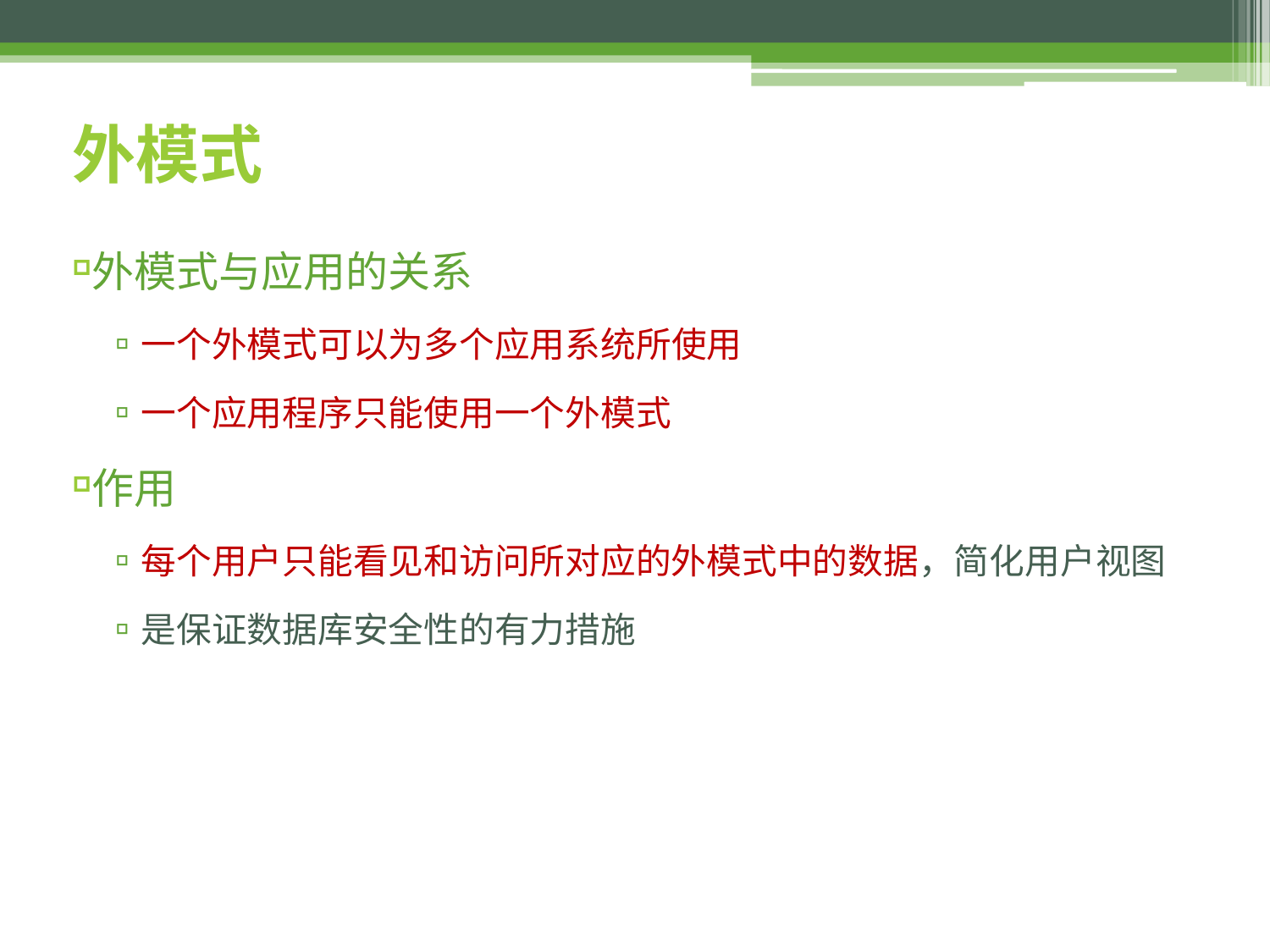

# 外模式
外模式与应用的关系
一个外模式可以为多个应用系统所使用
一个应用程序只能使用一个外模式
作用
每个用户只能看见和访问所对应的外模式中的数据，简化用户视图
是保证数据库安全性的有力措施